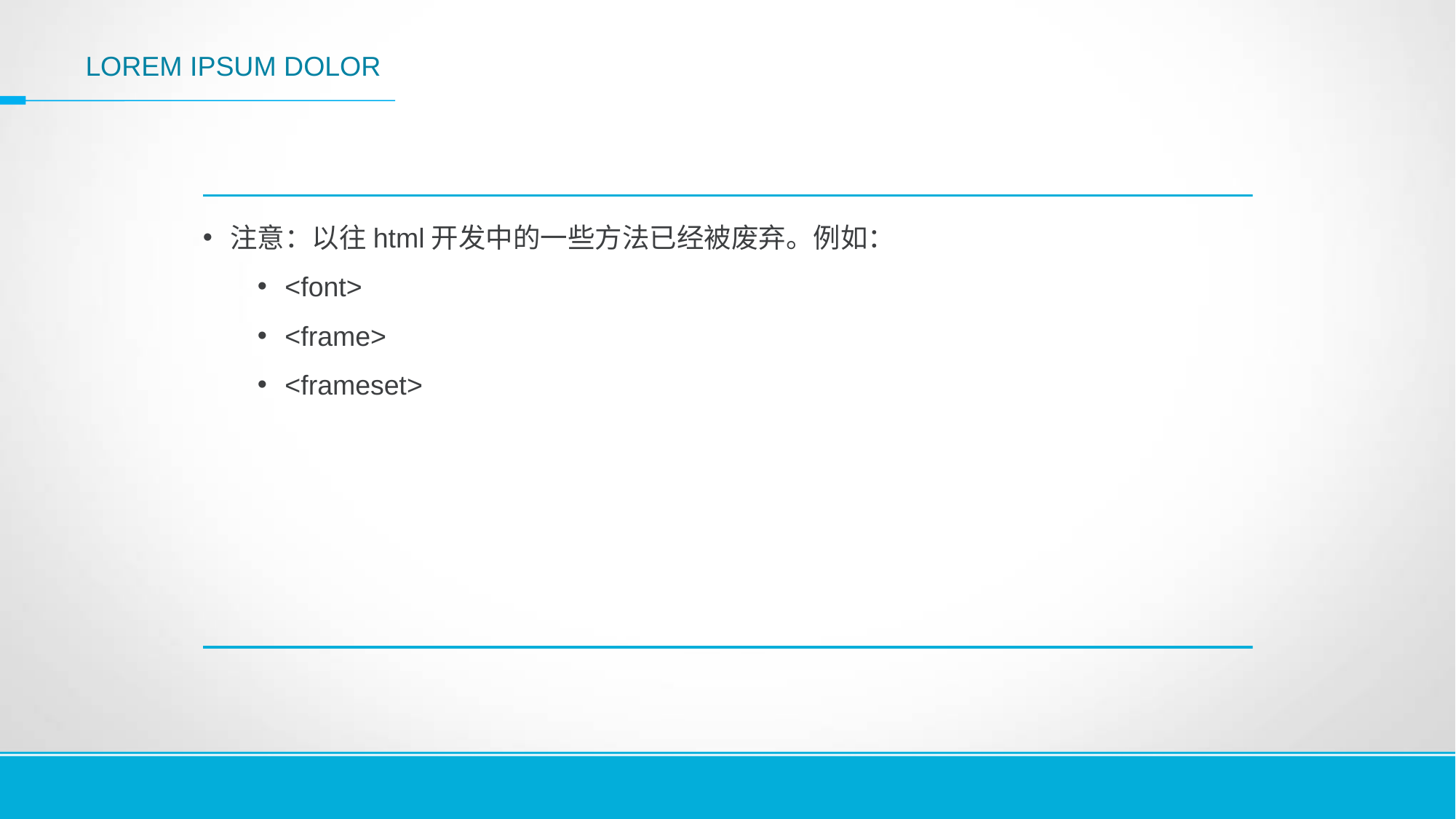

LOREM IPSUM DOLOR
注意：以往html开发中的一些方法已经被废弃。例如：
<font>
<frame>
<frameset>